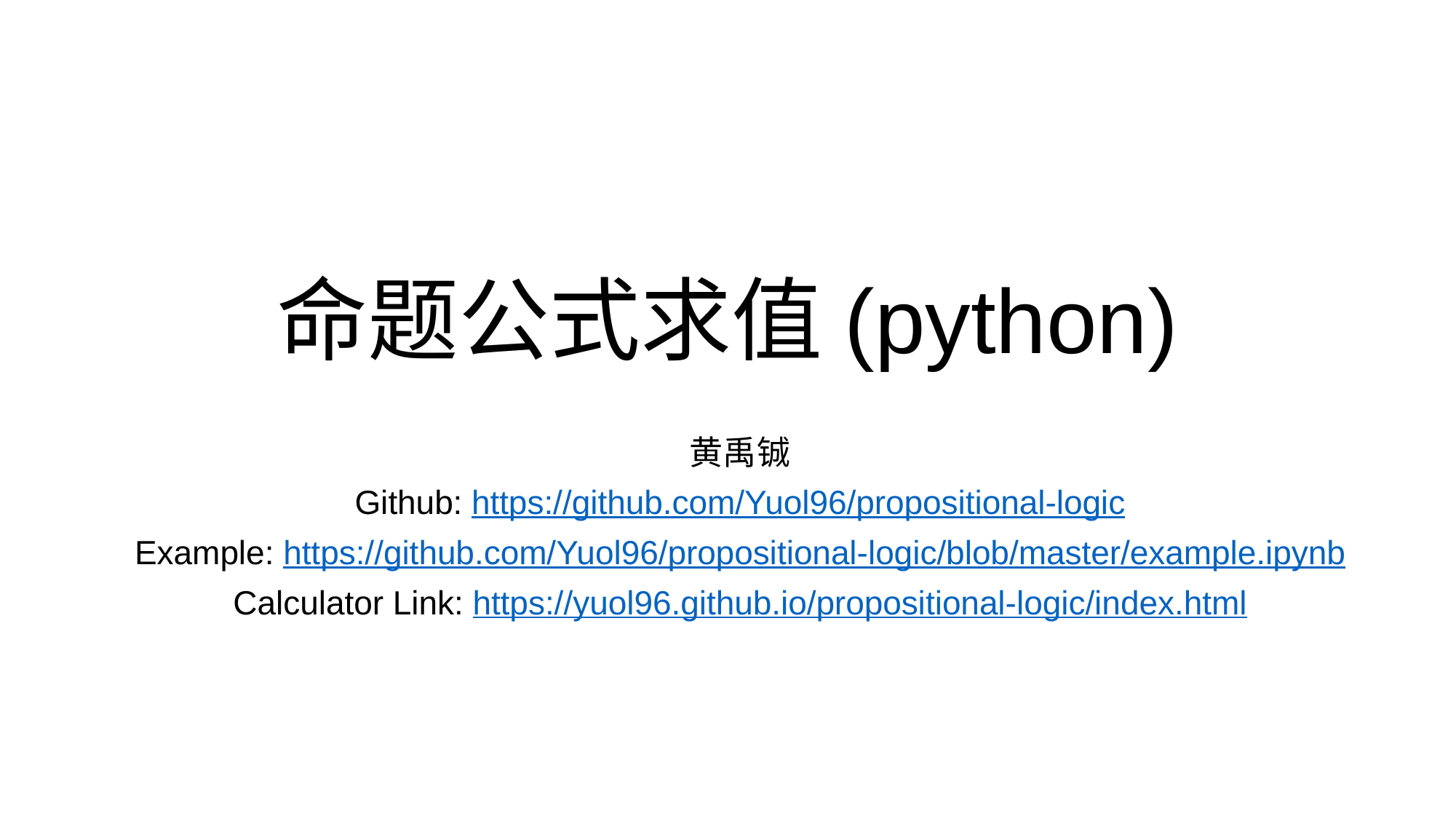

# 命题公式求值(python)
黄禹铖
Github: https://github.com/Yuol96/propositional-logic
Example: https://github.com/Yuol96/propositional-logic/blob/master/example.ipynb
Calculator Link: https://yuol96.github.io/propositional-logic/index.html